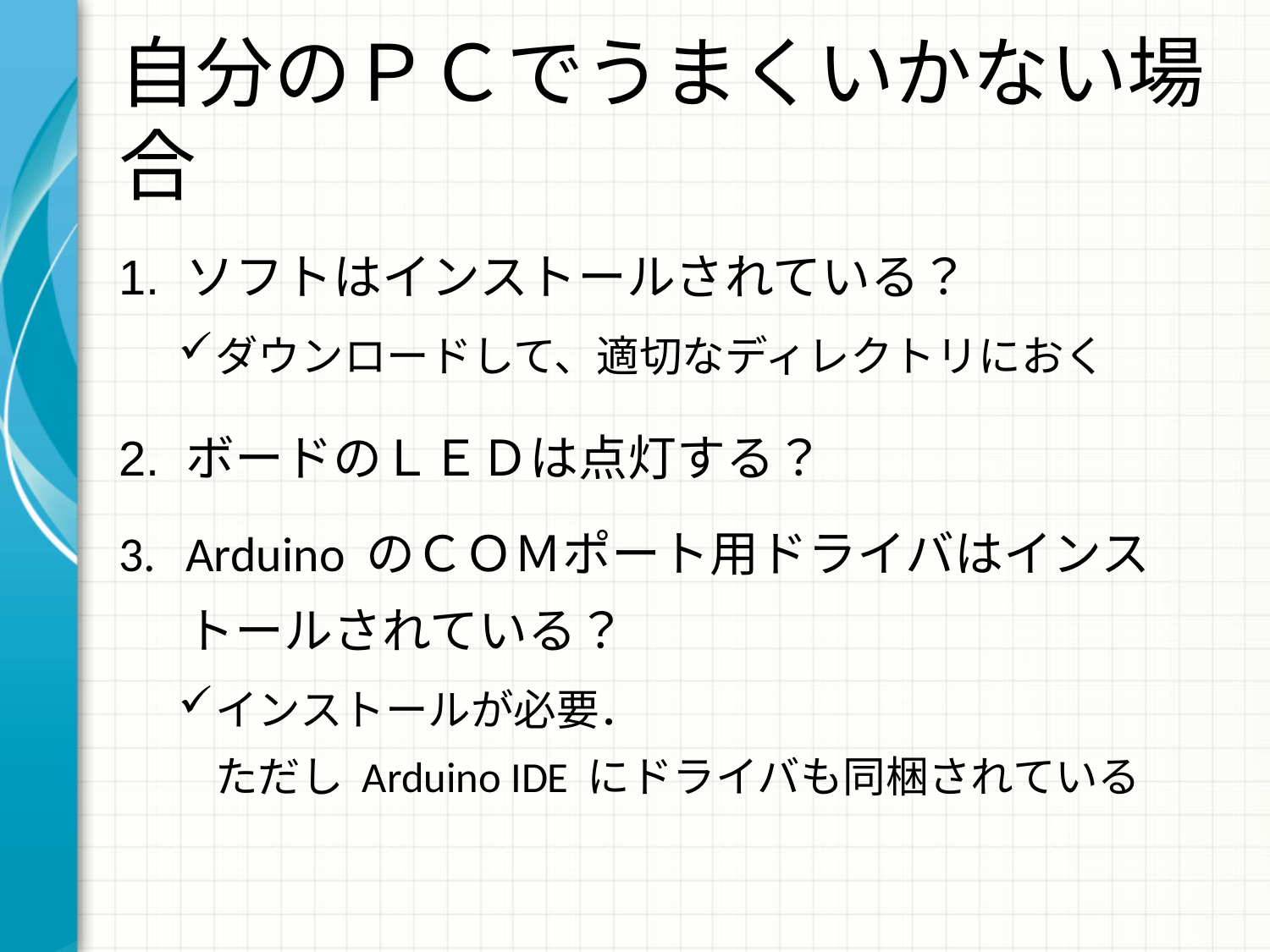

# 自分のＰＣでうまくいかない場合
ソフトはインストールされている？
ダウンロードして、適切なディレクトリにおく
ボードのＬＥＤは点灯する？
Arduino のＣＯＭポート用ドライバはインストールされている？
インストールが必要．
ただし Arduino IDE にドライバも同梱されている